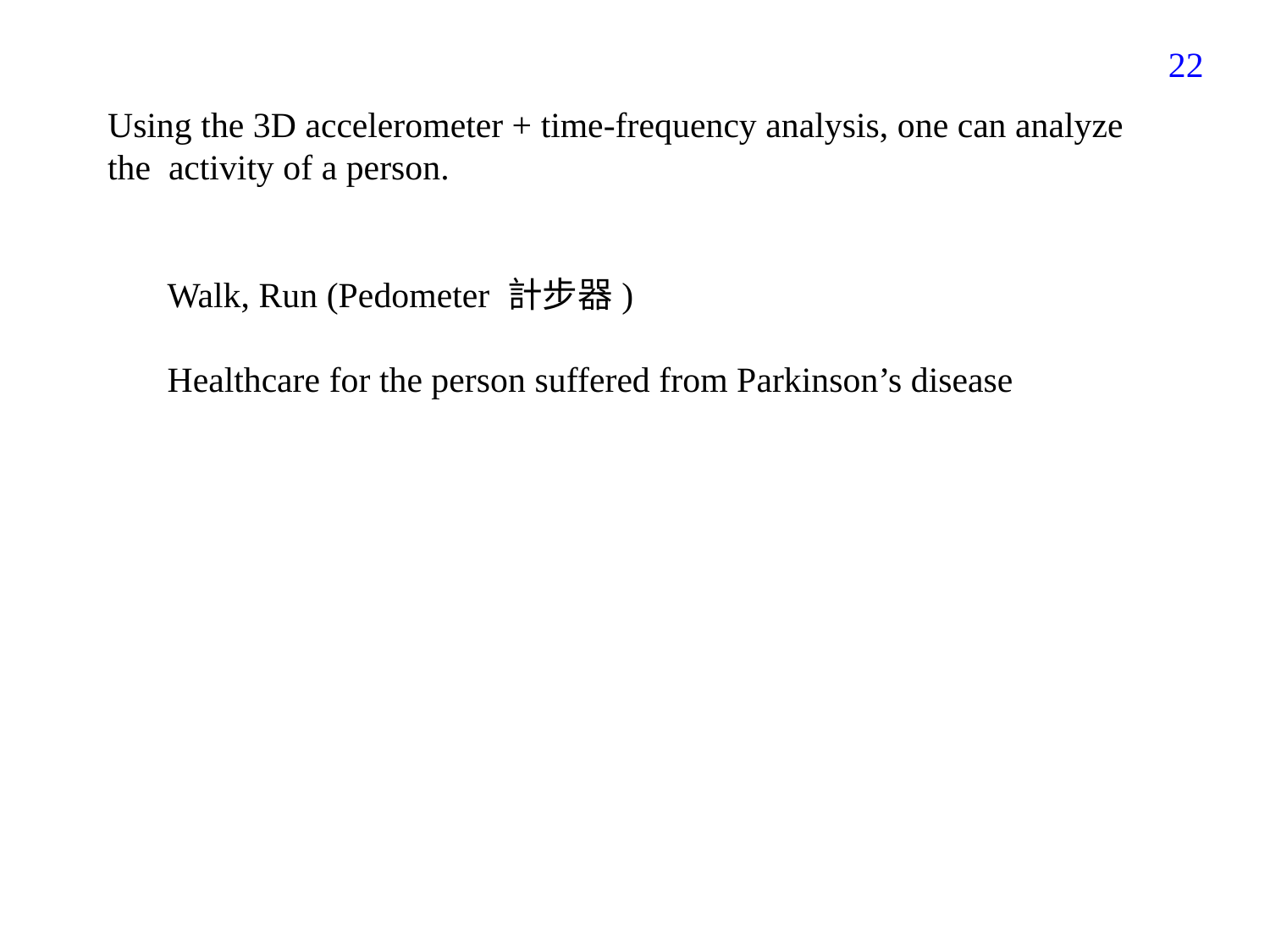

22
Using the 3D accelerometer + time-frequency analysis, one can analyze the  activity of a person.
Walk, Run (Pedometer 計步器)

Healthcare for the person suffered from Parkinson’s disease